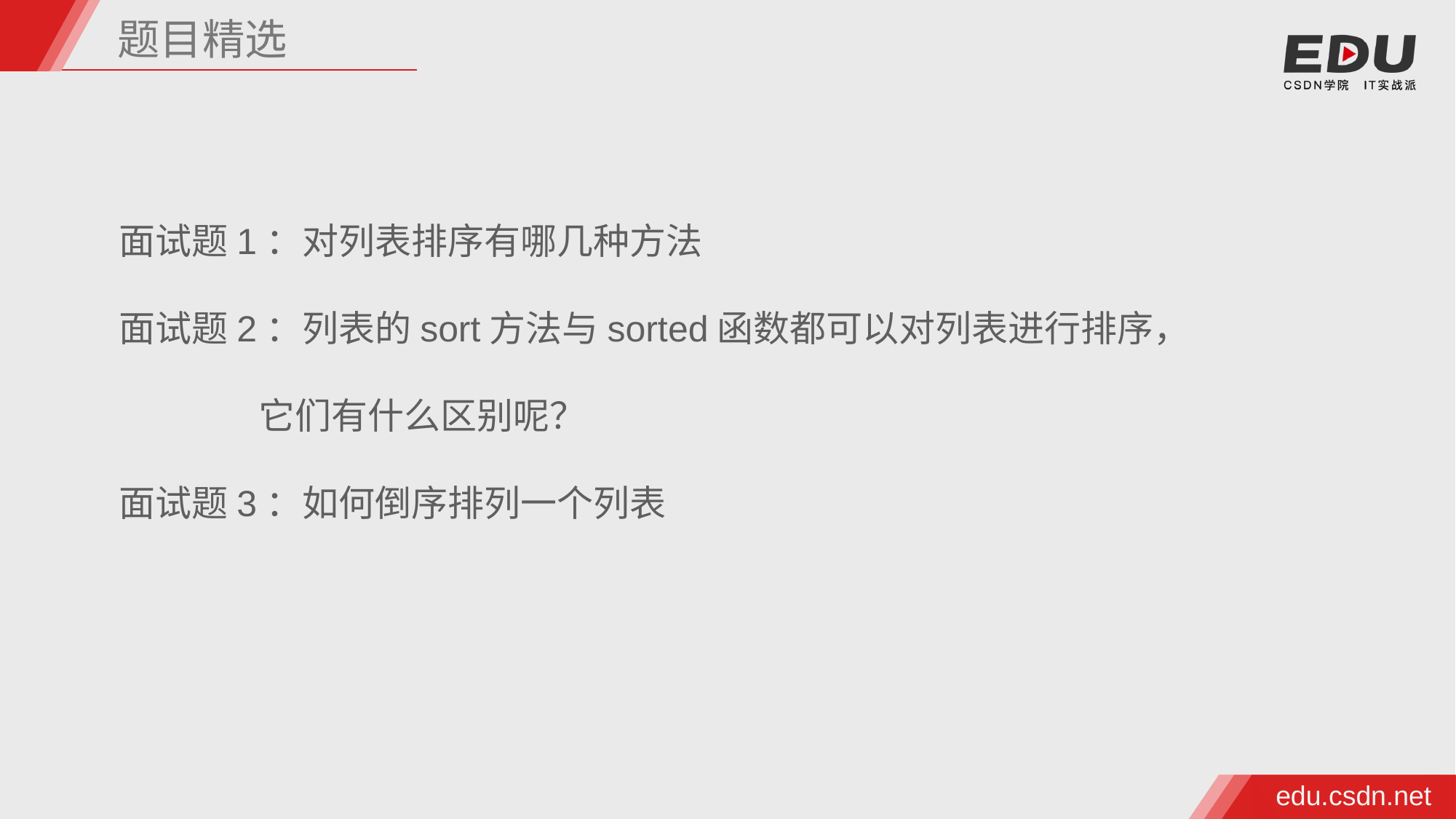

题目精选
面试题1：对列表排序有哪几种方法
面试题2：列表的sort方法与sorted函数都可以对列表进行排序，
                它们有什么区别呢？
面试题3：如何倒序排列一个列表
edu.csdn.net